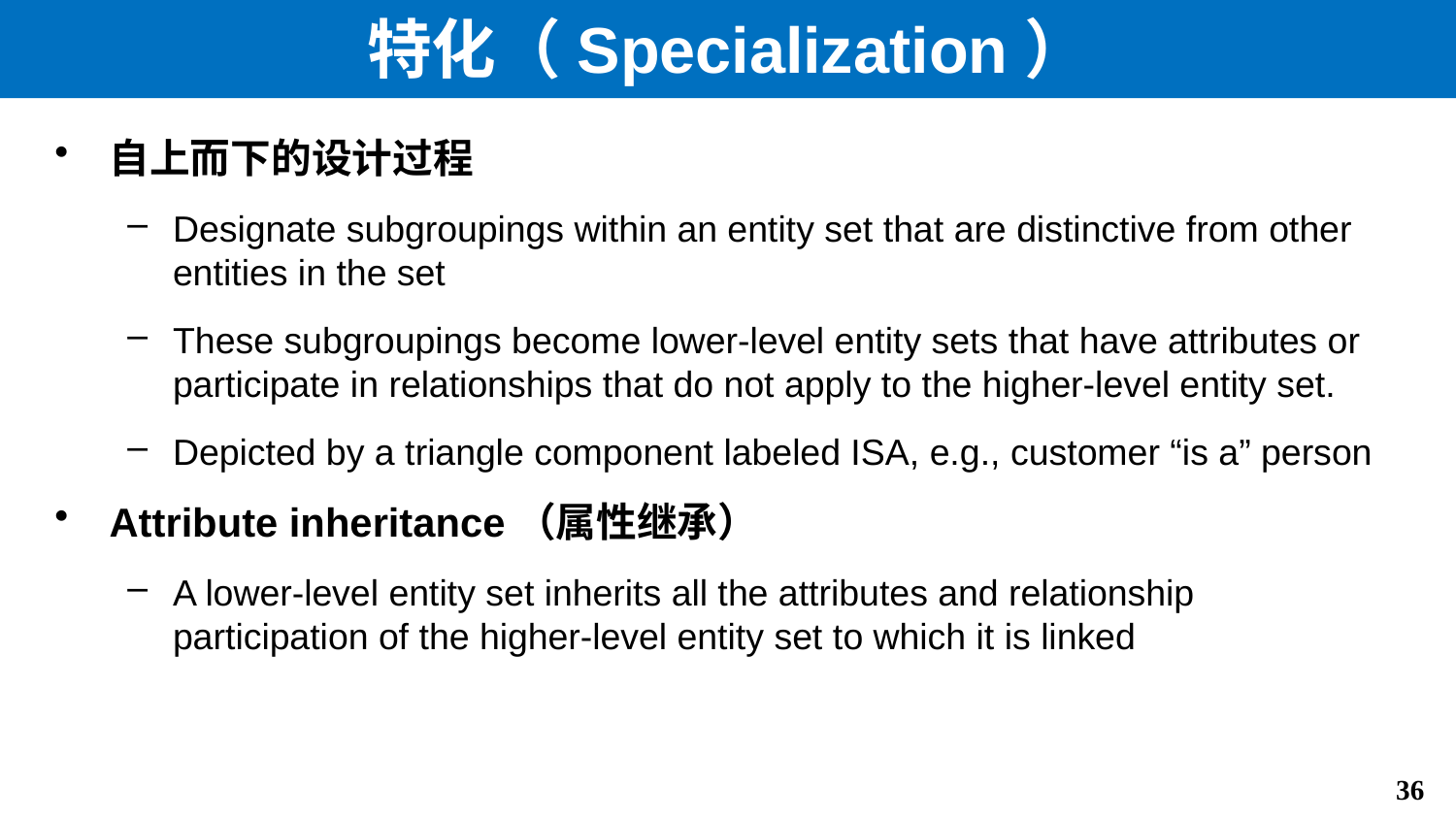

# 特化（Specialization）
自上而下的设计过程
Designate subgroupings within an entity set that are distinctive from other entities in the set
These subgroupings become lower-level entity sets that have attributes or participate in relationships that do not apply to the higher-level entity set.
Depicted by a triangle component labeled ISA, e.g., customer “is a” person
Attribute inheritance（属性继承）
A lower-level entity set inherits all the attributes and relationship participation of the higher-level entity set to which it is linked